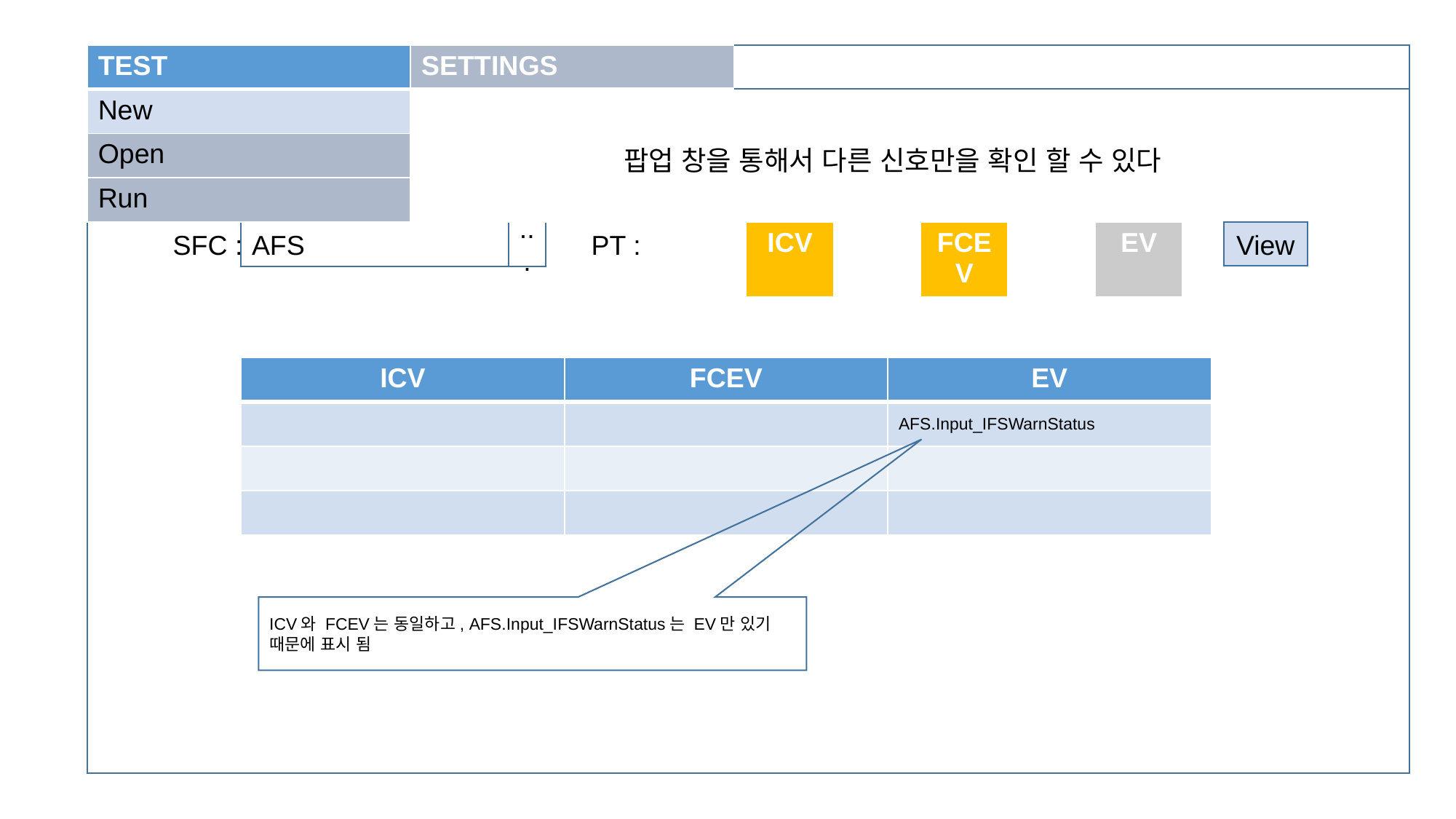

| TEST | SETTINGS |
| --- | --- |
| New |  |
| Open |  |
| Run |  |
팝업 창을 통해서 다른 신호만을 확인 할 수 있다
|  | ICV |  | FCEV |  | EV |
| --- | --- | --- | --- | --- | --- |
View
SFC :
AFS
...
PT :
| ICV | FCEV | EV |
| --- | --- | --- |
|  |  | AFS.Input\_IFSWarnStatus |
|  |  |  |
|  |  |  |
ICV와 FCEV는 동일하고, AFS.Input_IFSWarnStatus는 EV만 있기 때문에 표시 됨